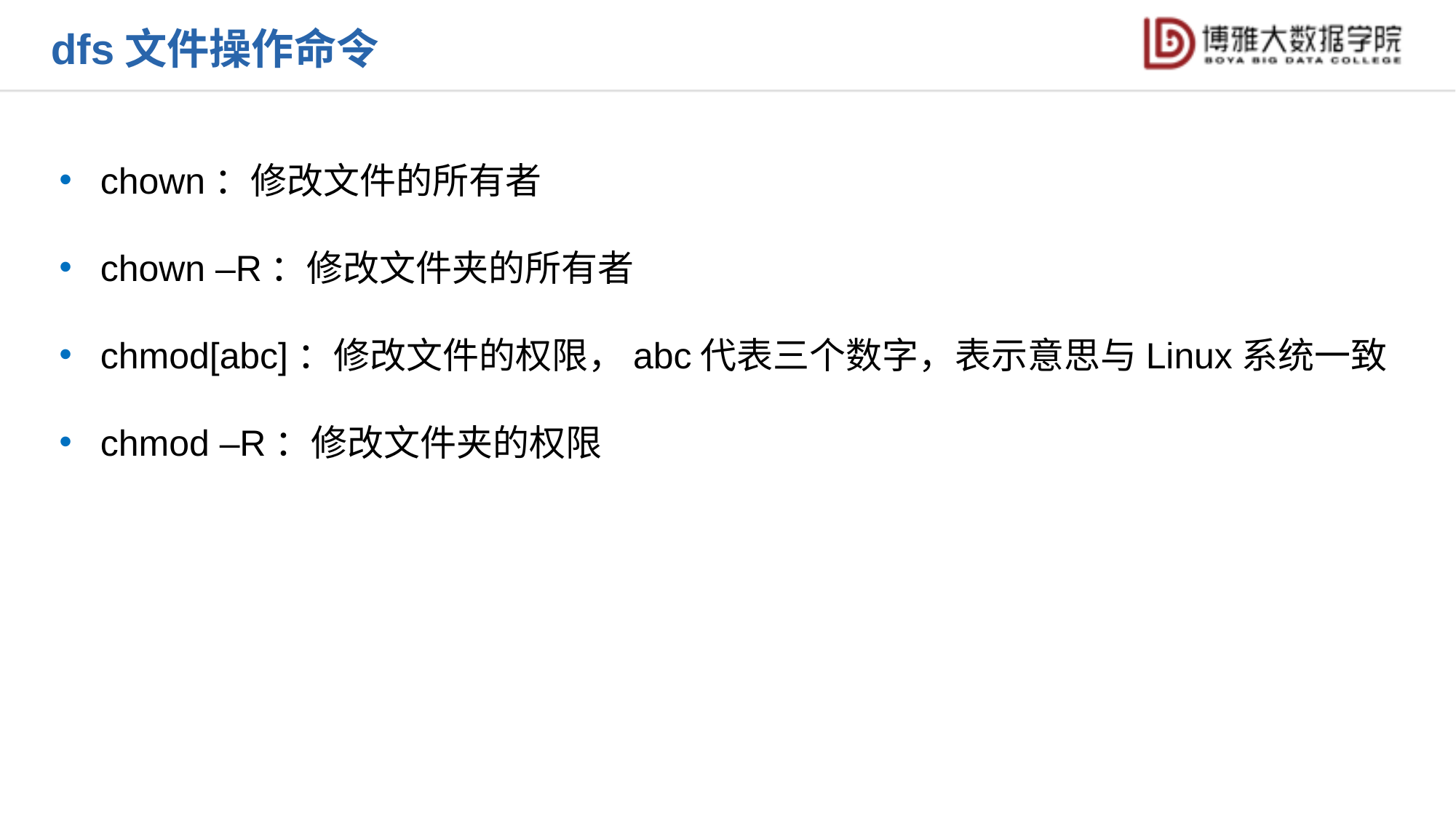

dfs文件操作命令

chown：修改文件的所有者

chown –R：修改文件夹的所有者

chmod[abc]：修改文件的权限，abc代表三个数字，表示意思与Linux系统一致

chmod –R：修改文件夹的权限